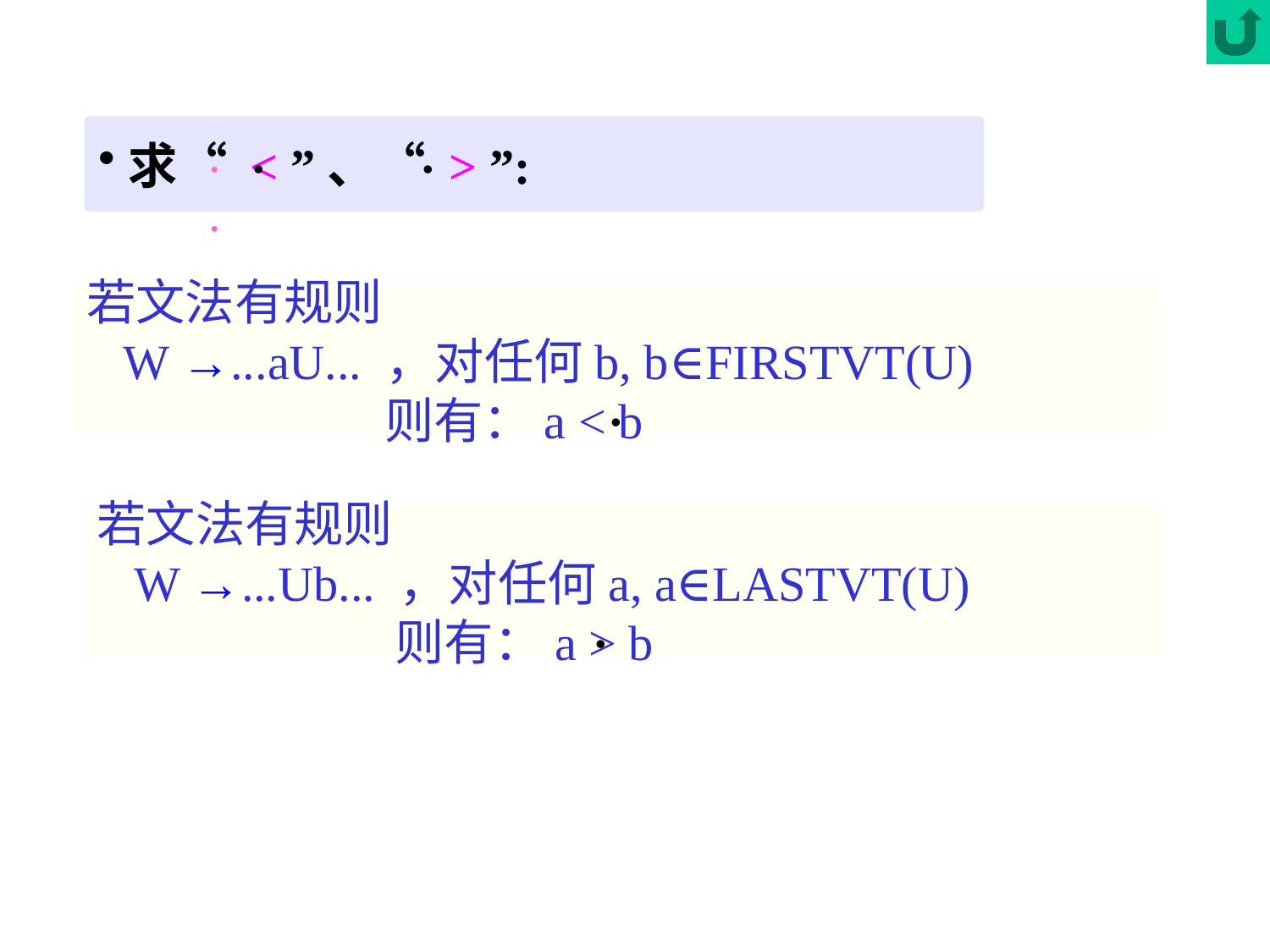

.
 .
求“ < ”、“ > ”:
.         .
若文法有规则
   W →...aU... ，对任何b, b∈FIRSTVT(U)
                          则有：a < b
.
若文法有规则
   W →...Ub... ，对任何a, a∈LASTVT(U)
                          则有：a > b
.